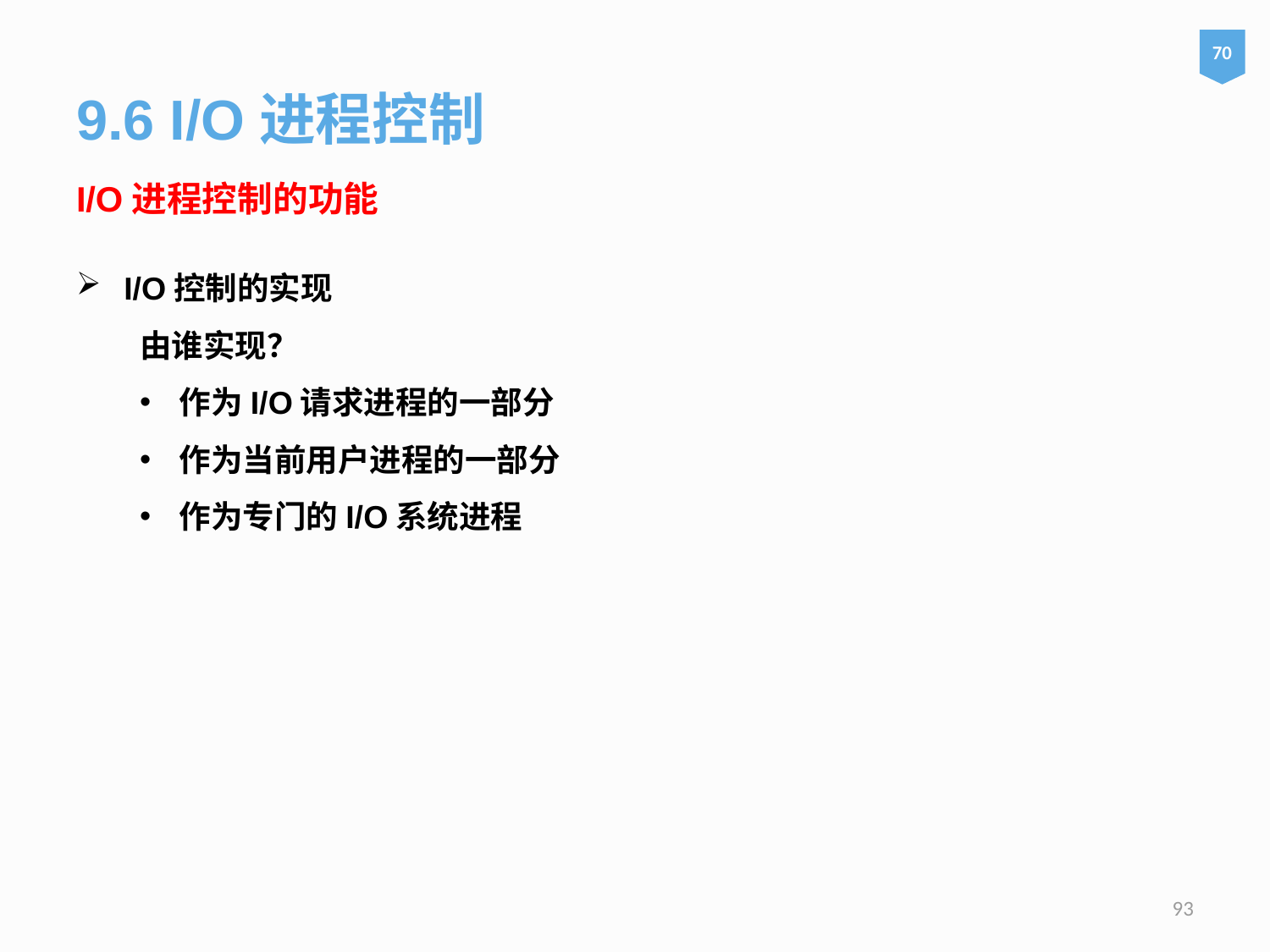

70
9.6 I/O进程控制
I/O进程控制的功能
I/O控制的实现
由谁实现？
作为I/O请求进程的一部分
作为当前用户进程的一部分
作为专门的I/O系统进程

93